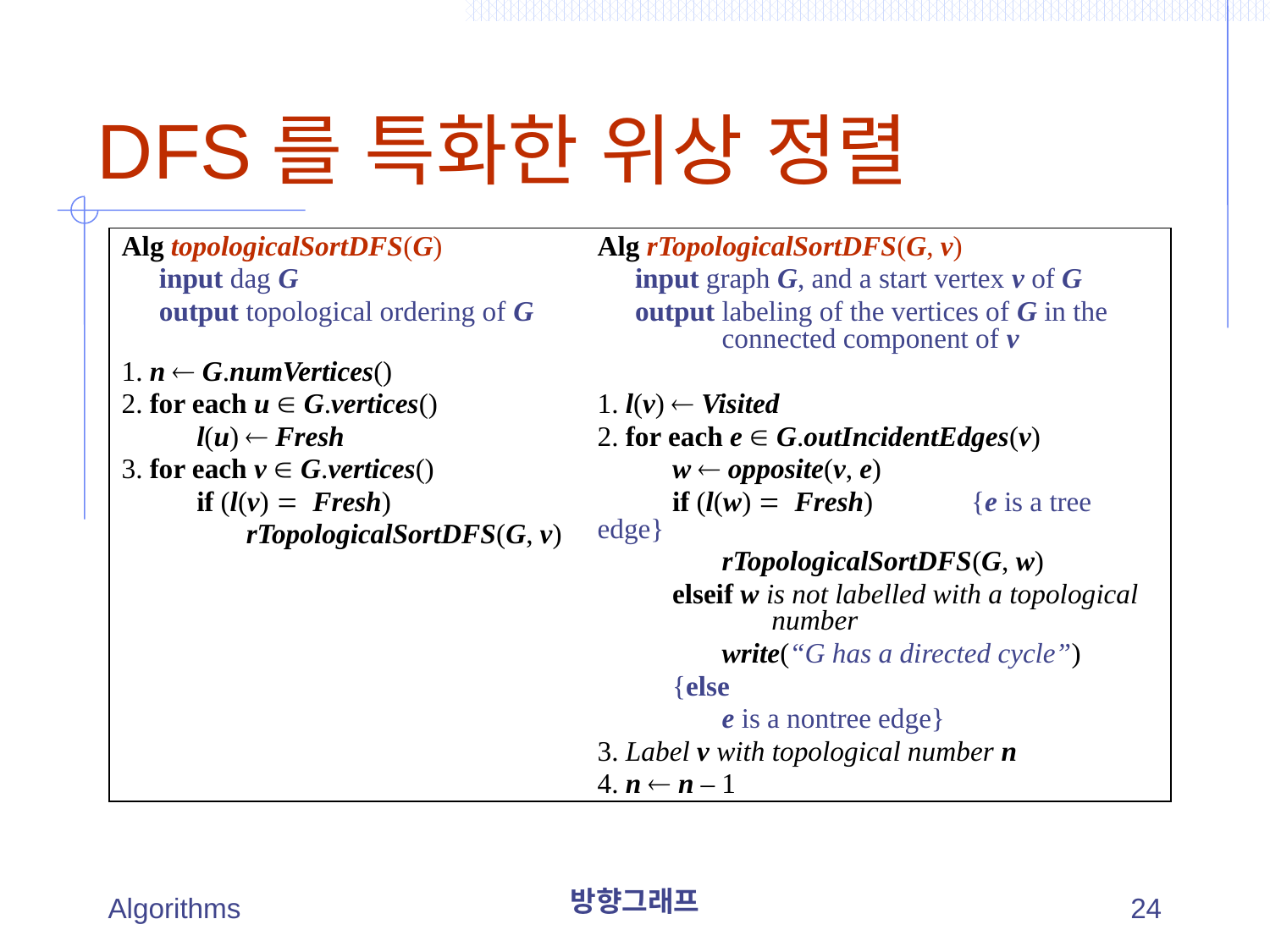

# DFS를 특화한 위상 정렬

Alg topologicalSortDFS(G)
	input dag G
	output topological ordering of G
1. n ← G.numVertices()
2. for each u ∈ G.vertices()
		l(u) ← Fresh
3. for each v ∈ G.vertices()
		if (l(v) = Fresh)
			rTopologicalSortDFS(G, v)
Alg rTopologicalSortDFS(G, v)
	input graph G, and a start vertex v of G
	output labeling of the vertices of G in the 			connected component of v

1. l(v) ← Visited
2. for each e ∈ G.outIncidentEdges(v)
		w ← opposite(v, e)
		if (l(w) = Fresh)		{e is a tree edge}
			rTopologicalSortDFS(G, w)
		elseif w is not labelled with a topological 				number
			write(“G has a directed cycle”)
		{else
			e is a nontree edge}
3. Label v with topological number n
4. n ← n – 1
Algorithms
방향그래프
24